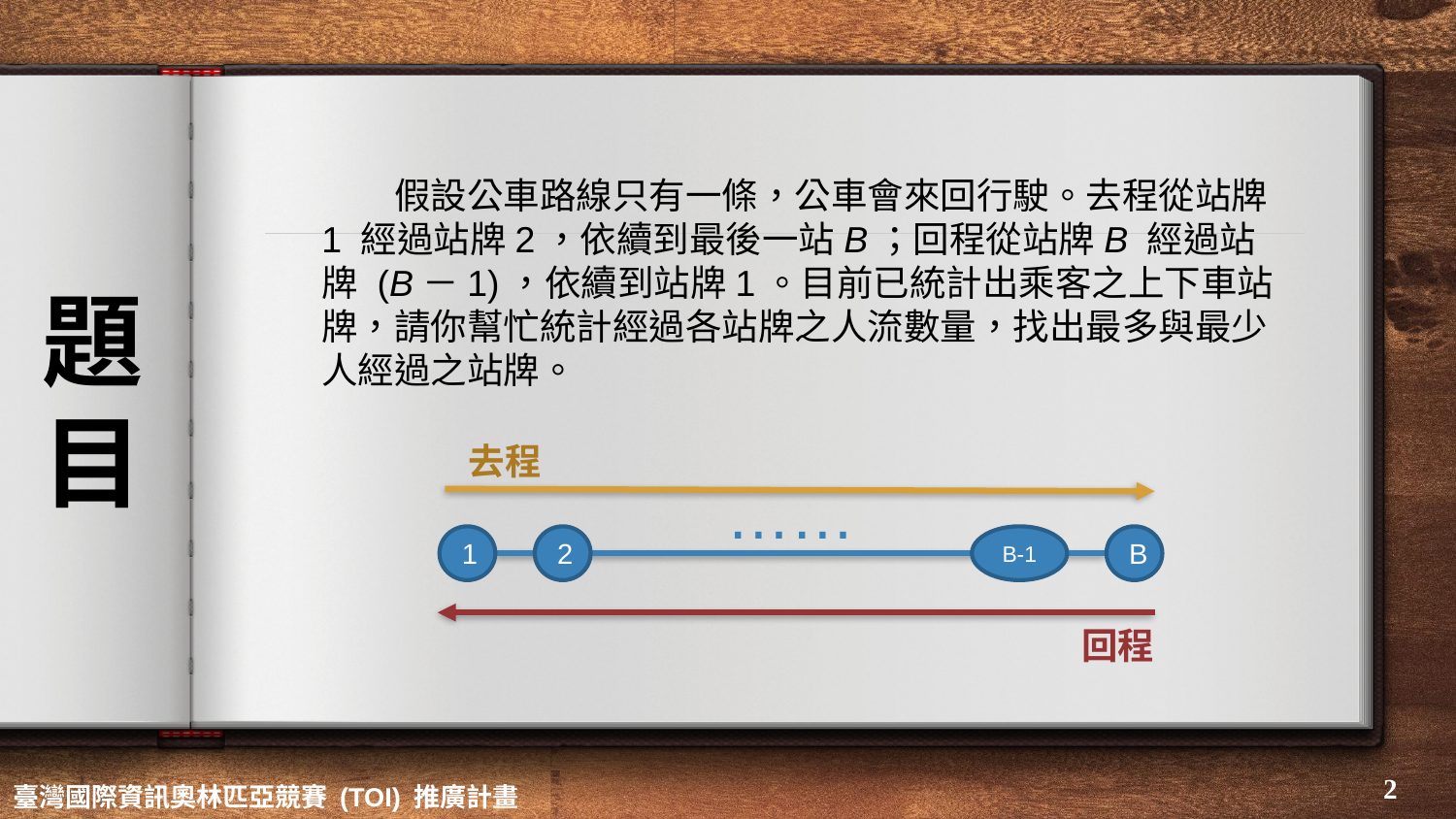

假設公車路線只有一條，公車會來回行駛。去程從站牌1 經過站牌2，依續到最後一站B；回程從站牌B 經過站牌 (B－1)，依續到站牌1。目前已統計出乘客之上下車站牌，請你幫忙統計經過各站牌之人流數量，找出最多與最少人經過之站牌。
# 題 目
去程
……
1
2
B-1
B
回程
2